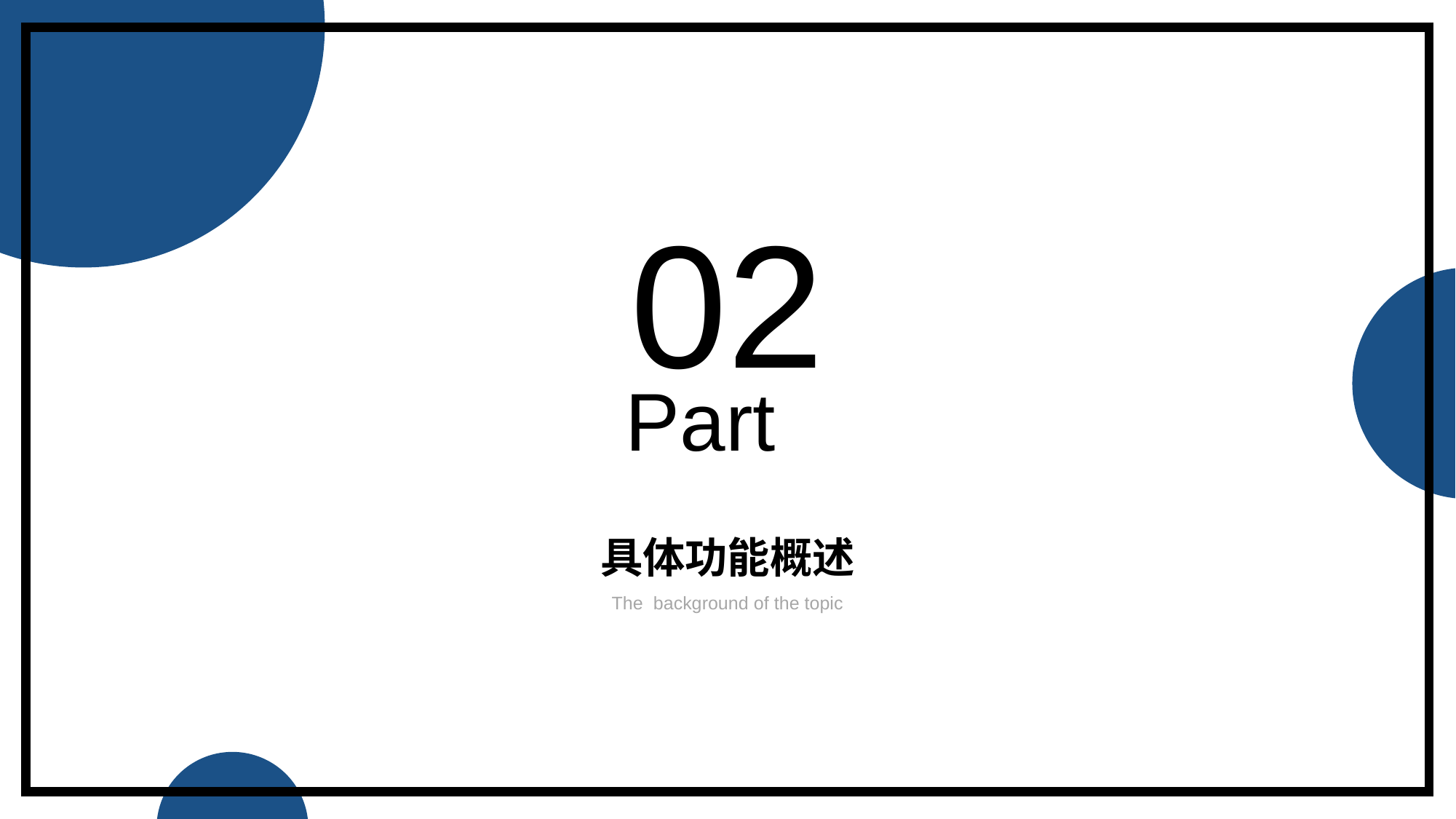

02

Part
具体功能概述
The  background of the topic